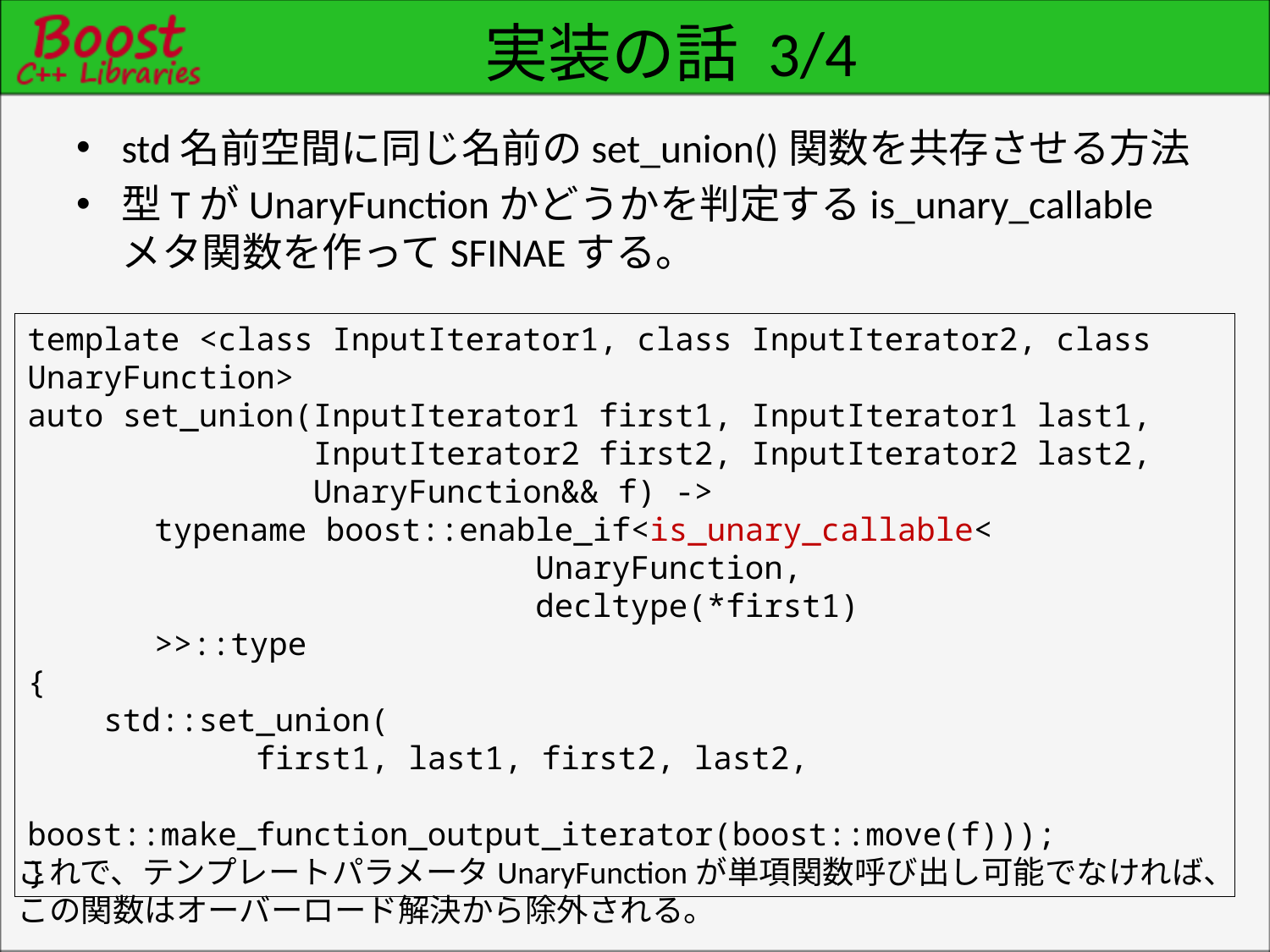

# 実装の話 3/4
std名前空間に同じ名前のset_union()関数を共存させる方法
型TがUnaryFunctionかどうかを判定するis_unary_callableメタ関数を作ってSFINAEする。
template <class InputIterator1, class InputIterator2, class UnaryFunction>
auto set_union(InputIterator1 first1, InputIterator1 last1,
               InputIterator2 first2, InputIterator2 last2,
               UnaryFunction&& f) ->
	typename boost::enable_if<is_unary_callable<
				UnaryFunction,
				decltype(*first1)
	>>::type
{
    std::set_union(
            first1, last1, first2, last2,
            boost::make_function_output_iterator(boost::move(f)));
}
これで、テンプレートパラメータUnaryFunctionが単項関数呼び出し可能でなければ、
この関数はオーバーロード解決から除外される。